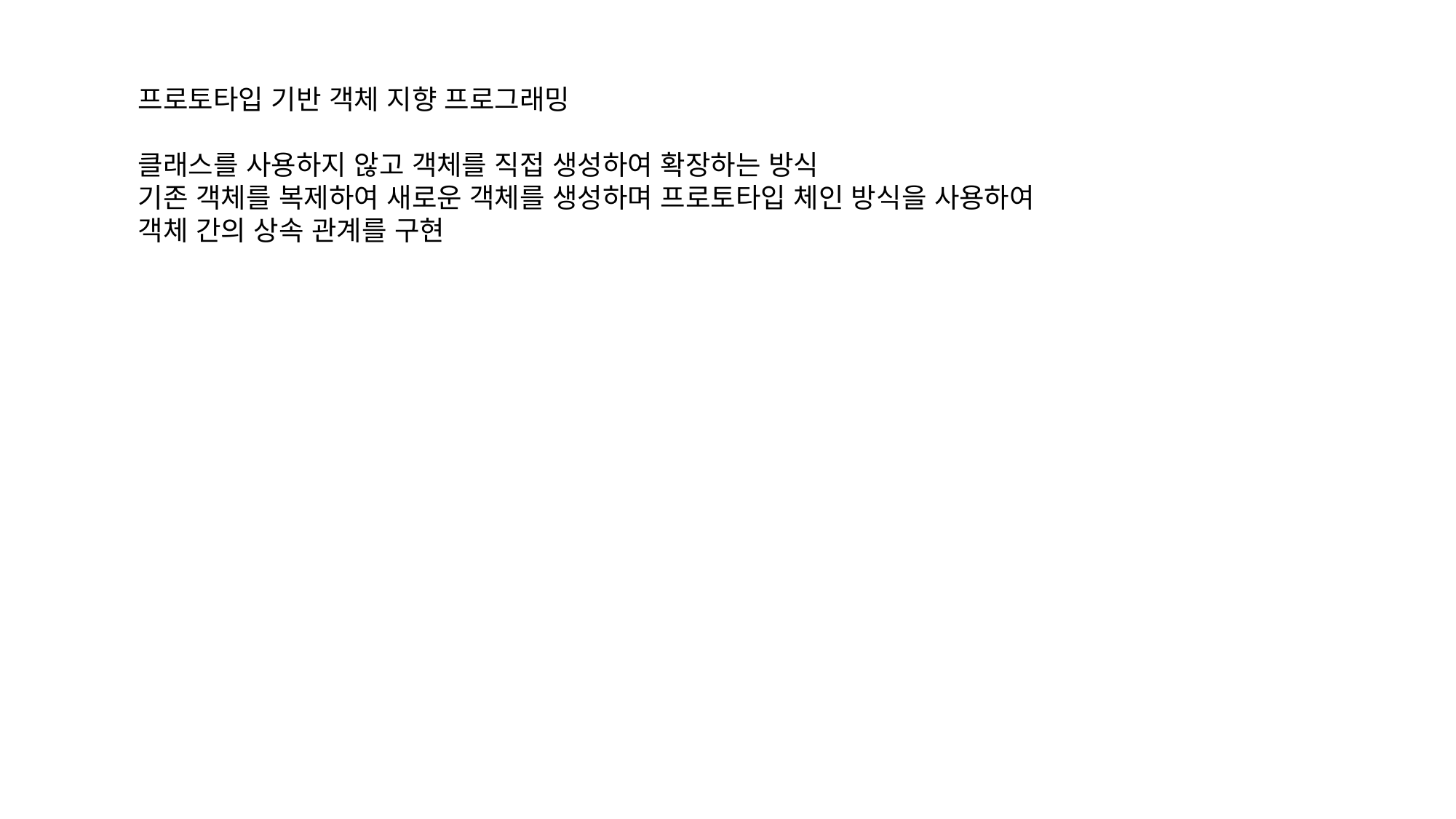

프로토타입 기반 객체 지향 프로그래밍

클래스를 사용하지 않고 객체를 직접 생성하여 확장하는 방식
기존 객체를 복제하여 새로운 객체를 생성하며 프로토타입 체인 방식을 사용하여
객체 간의 상속 관계를 구현